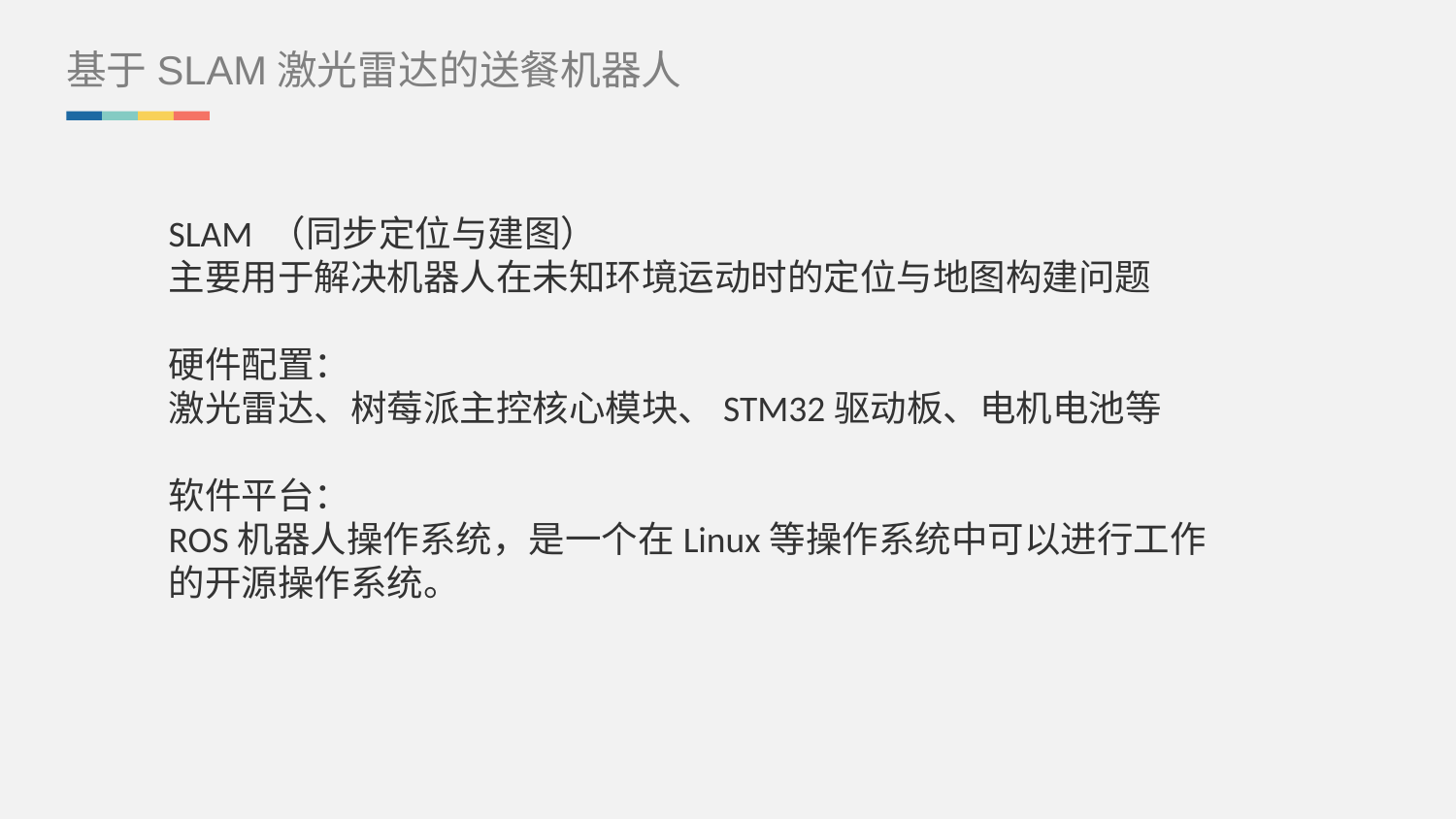

基于SLAM激光雷达的送餐机器人

SLAM （同步定位与建图）
主要用于解决机器人在未知环境运动时的定位与地图构建问题

硬件配置：
激光雷达、树莓派主控核心模块、STM32驱动板、电机电池等

软件平台：
ROS机器人操作系统，是一个在Linux等操作系统中可以进行工作的开源操作系统。